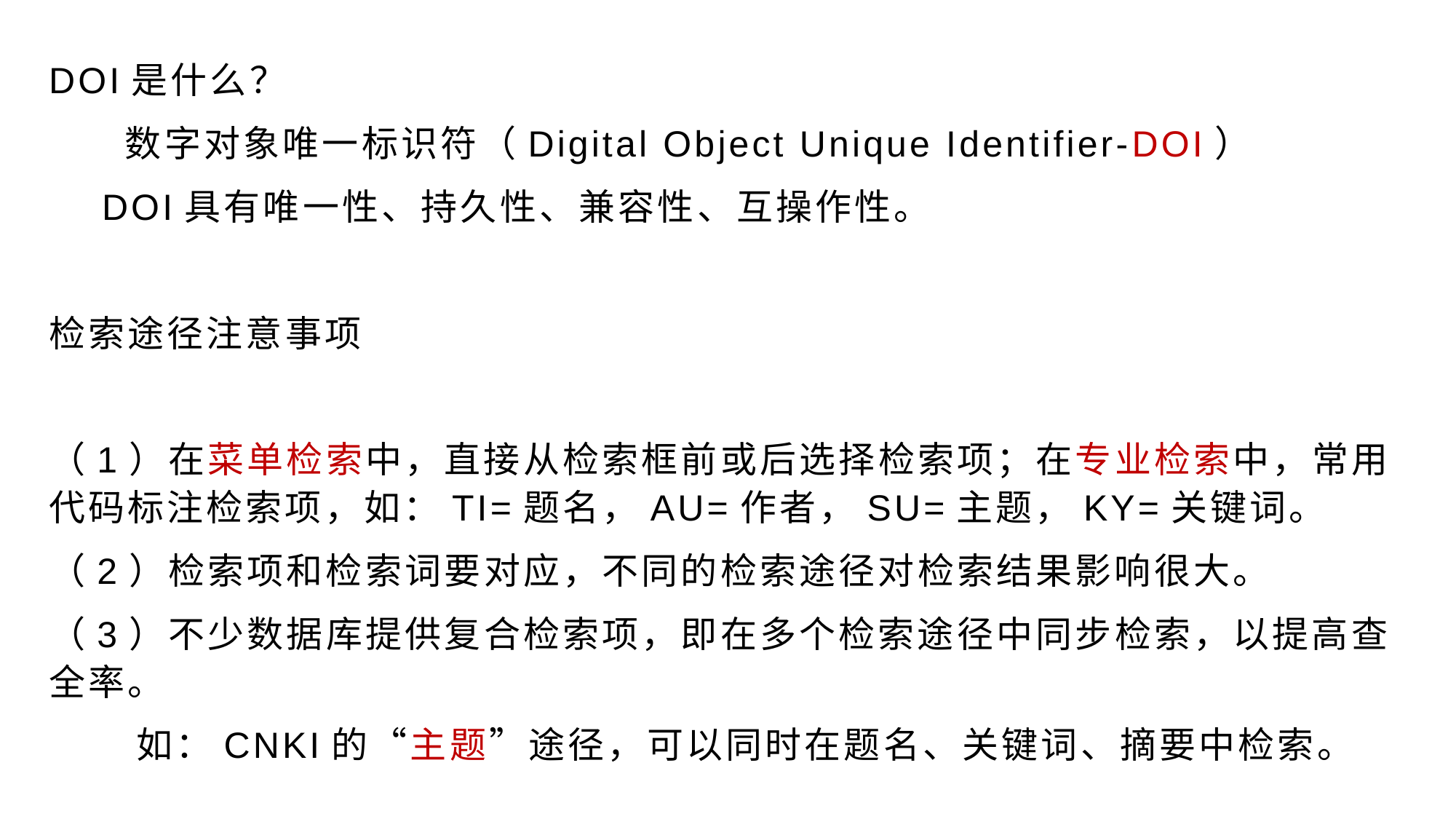

DOI是什么？
      数字对象唯一标识符（Digital Object Unique Identifier-DOI）
    DOI具有唯一性、持久性、兼容性、互操作性。

检索途径注意事项

（1）在菜单检索中，直接从检索框前或后选择检索项；在专业检索中，常用代码标注检索项，如：TI=题名，AU=作者，SU=主题，KY=关键词。
（2）检索项和检索词要对应，不同的检索途径对检索结果影响很大。
（3）不少数据库提供复合检索项，即在多个检索途径中同步检索，以提高查全率。
       如：CNKI的“主题”途径，可以同时在题名、关键词、摘要中检索。